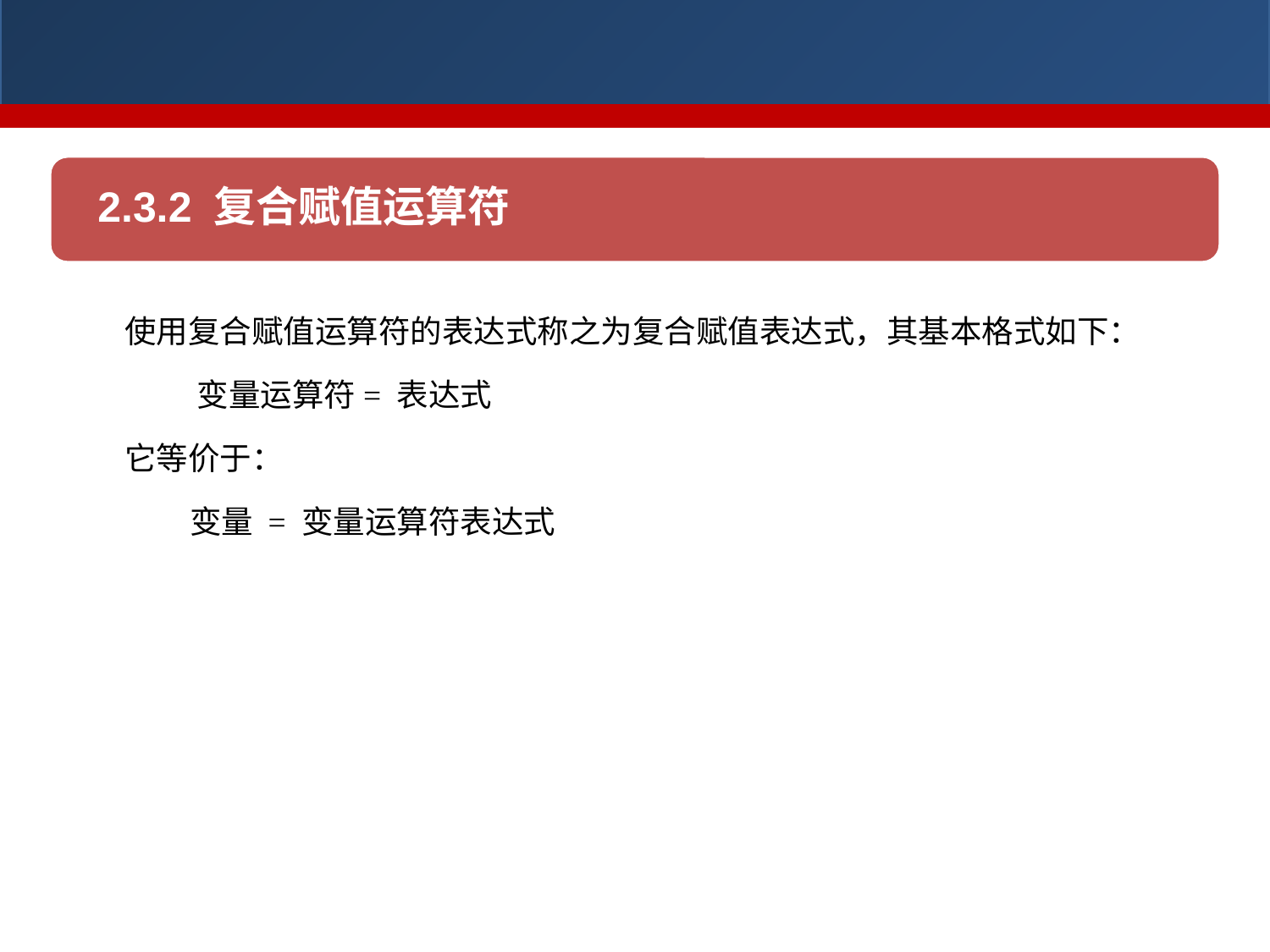

2.3.2 复合赋值运算符
使用复合赋值运算符的表达式称之为复合赋值表达式，其基本格式如下：
         变量运算符= 表达式
它等价于：
        变量 = 变量运算符表达式